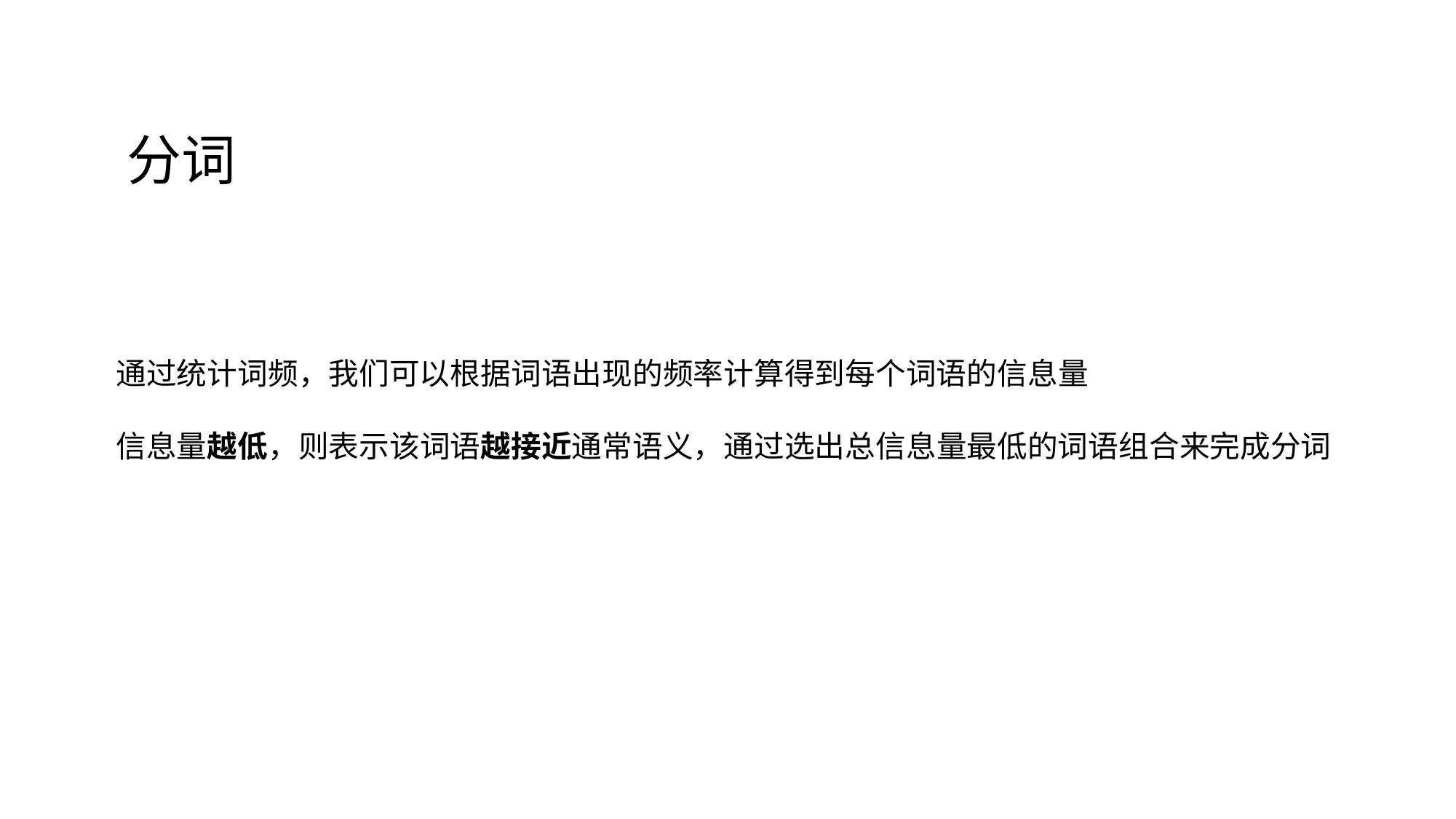

分词
通过统计词频，我们可以根据词语出现的频率计算得到每个词语的信息量

信息量越低，则表示该词语越接近通常语义，通过选出总信息量最低的词语组合来完成分词